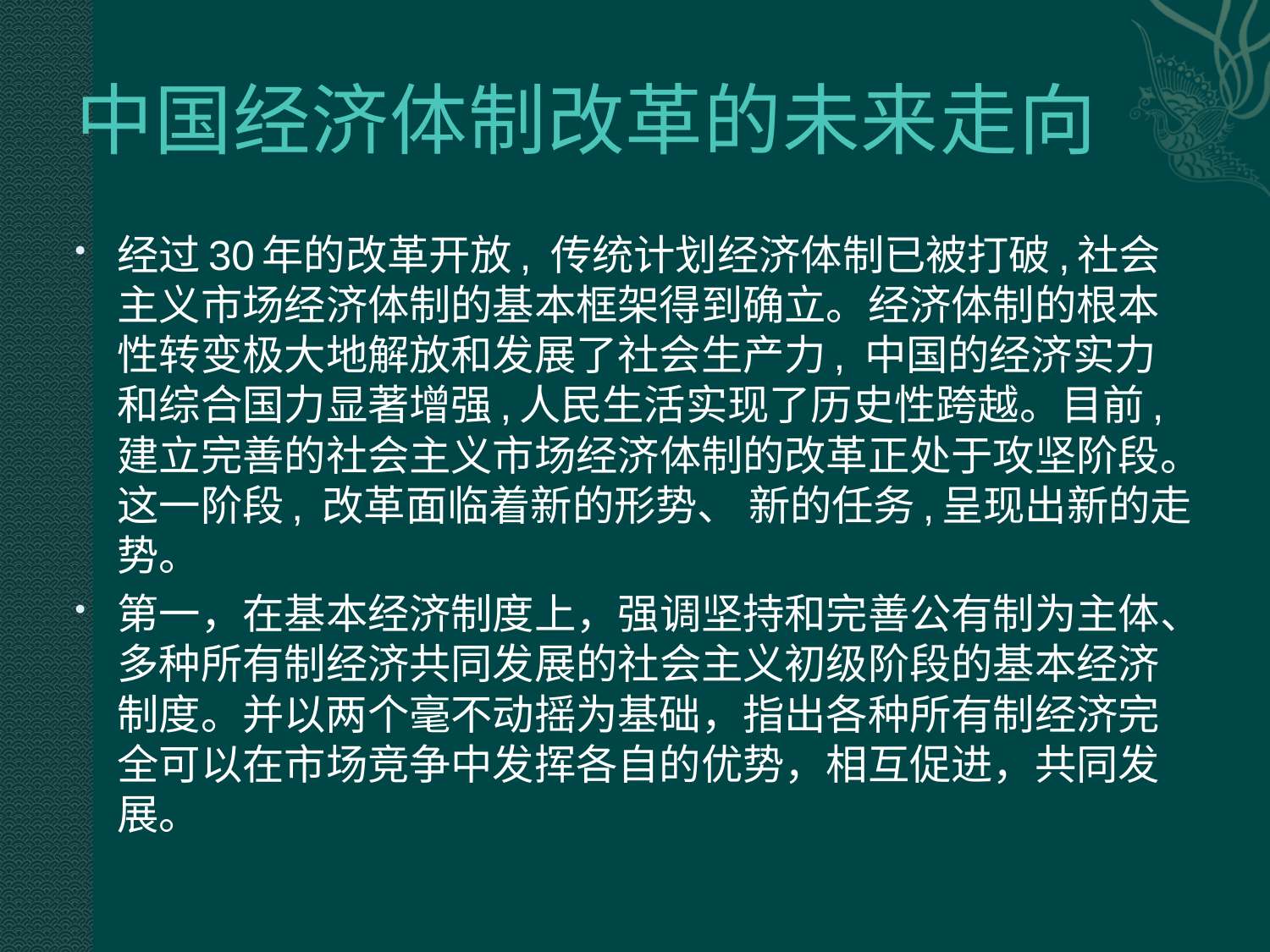

# 中国经济体制改革的未来走向
经过30年的改革开放, 传统计划经济体制已被打破,社会主义市场经济体制的基本框架得到确立。经济体制的根本性转变极大地解放和发展了社会生产力, 中国的经济实力和综合国力显著增强,人民生活实现了历史性跨越。目前,建立完善的社会主义市场经济体制的改革正处于攻坚阶段。这一阶段, 改革面临着新的形势、 新的任务,呈现出新的走势。
第一，在基本经济制度上，强调坚持和完善公有制为主体、多种所有制经济共同发展的社会主义初级阶段的基本经济制度。并以两个毫不动摇为基础，指出各种所有制经济完全可以在市场竞争中发挥各自的优势，相互促进，共同发展。